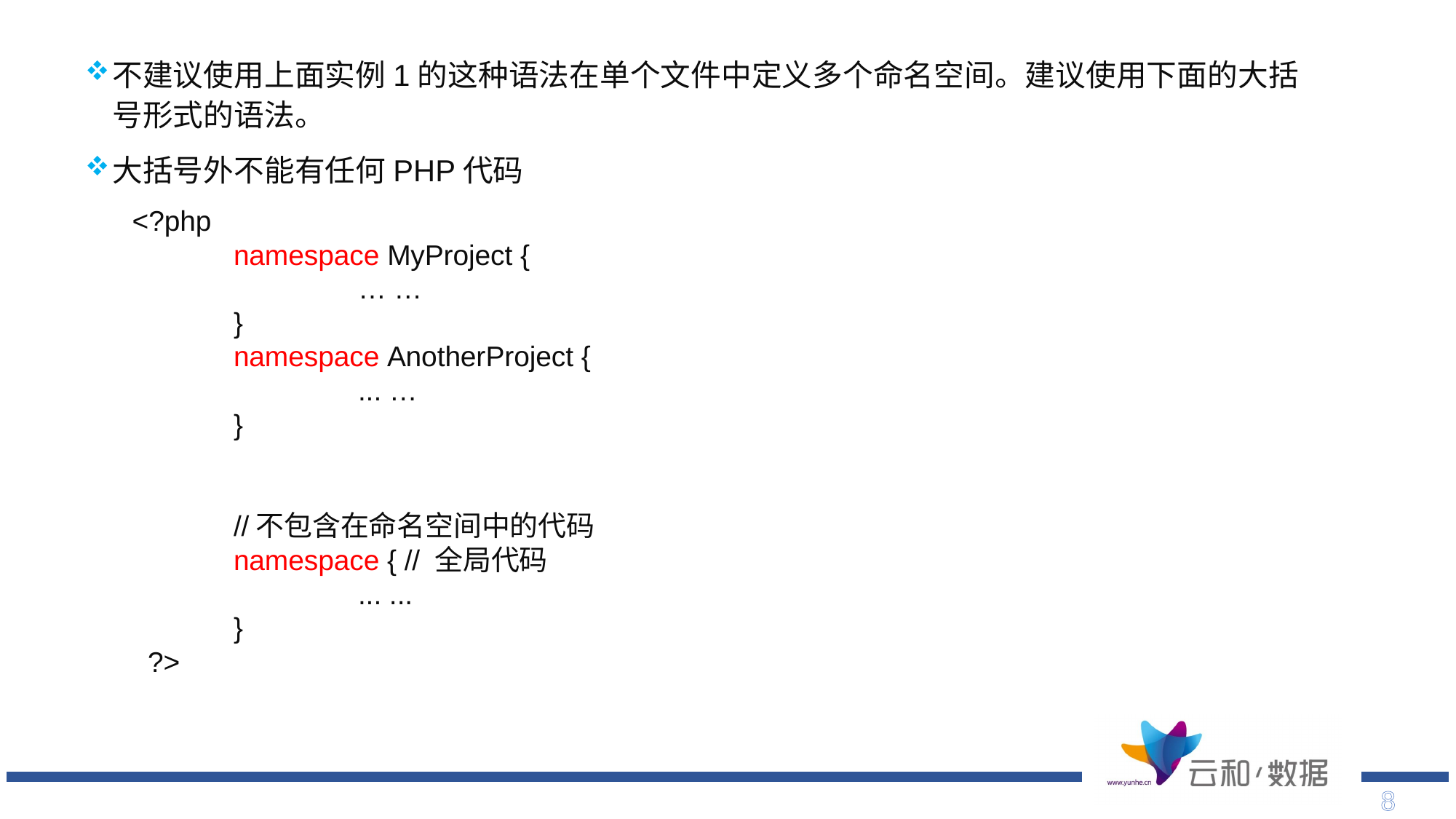

不建议使用上面实例1的这种语法在单个文件中定义多个命名空间。建议使用下面的大括号形式的语法。
大括号外不能有任何PHP代码
      <?php
            namespace MyProject {
		… …
            }
            namespace AnotherProject {
		... …
            }

            //不包含在命名空间中的代码
            namespace { // 全局代码
		... ...
            }
        ?>